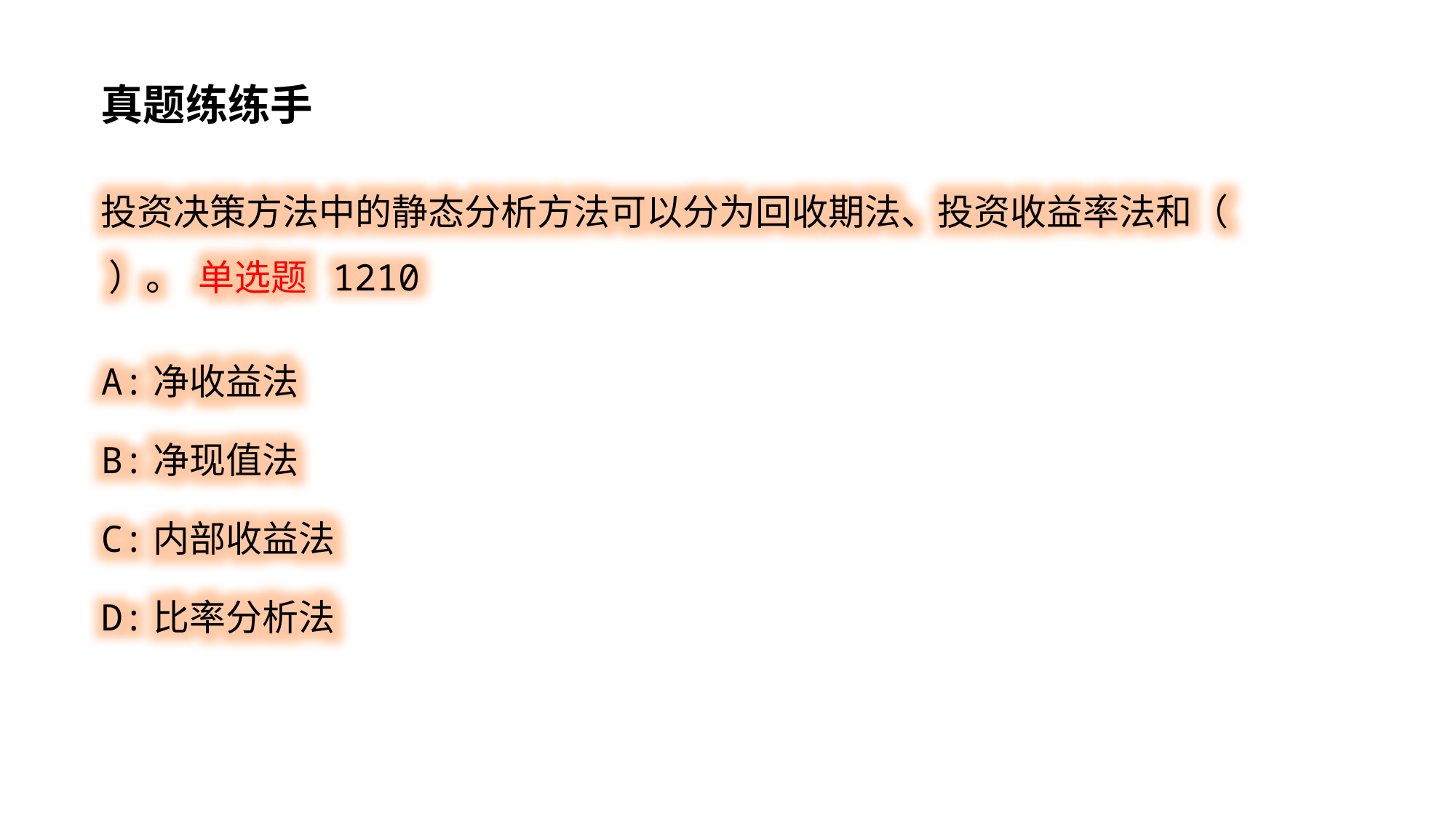

真题练练手
投资决策方法中的静态分析方法可以分为回收期法、投资收益率法和（        ）。  单选题  1210

A:净收益法

B:净现值法

C:内部收益法

D:比率分析法